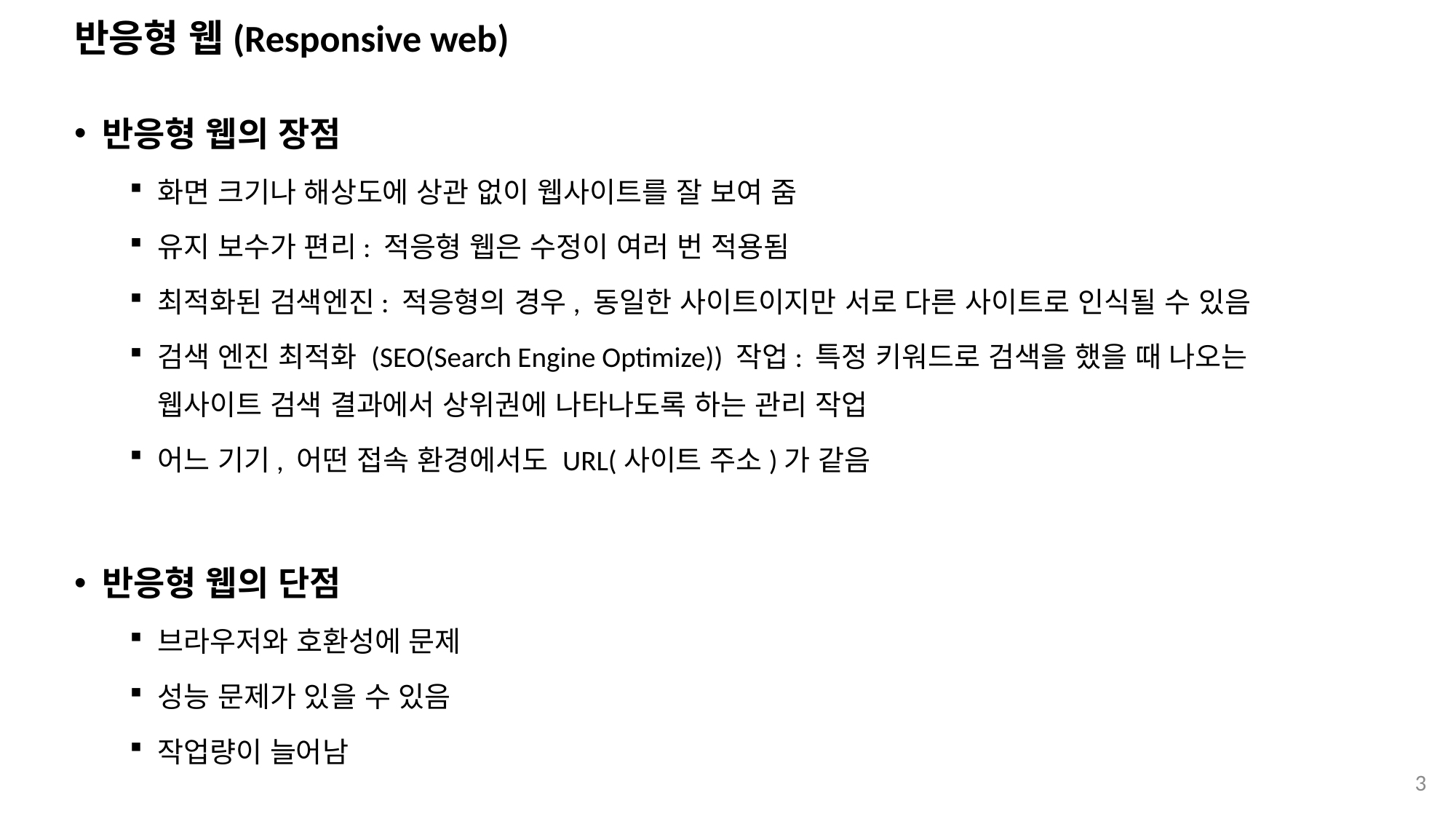

# 반응형 웹(Responsive web)
반응형 웹의 장점
화면 크기나 해상도에 상관 없이 웹사이트를 잘 보여 줌
유지 보수가 편리: 적응형 웹은 수정이 여러 번 적용됨
최적화된 검색엔진: 적응형의 경우, 동일한 사이트이지만 서로 다른 사이트로 인식될 수 있음
검색 엔진 최적화 (SEO(Search Engine Optimize)) 작업: 특정 키워드로 검색을 했을 때 나오는 웹사이트 검색 결과에서 상위권에 나타나도록 하는 관리 작업
어느 기기, 어떤 접속 환경에서도 URL(사이트 주소)가 같음

반응형 웹의 단점
브라우저와 호환성에 문제
성능 문제가 있을 수 있음
작업량이 늘어남

3